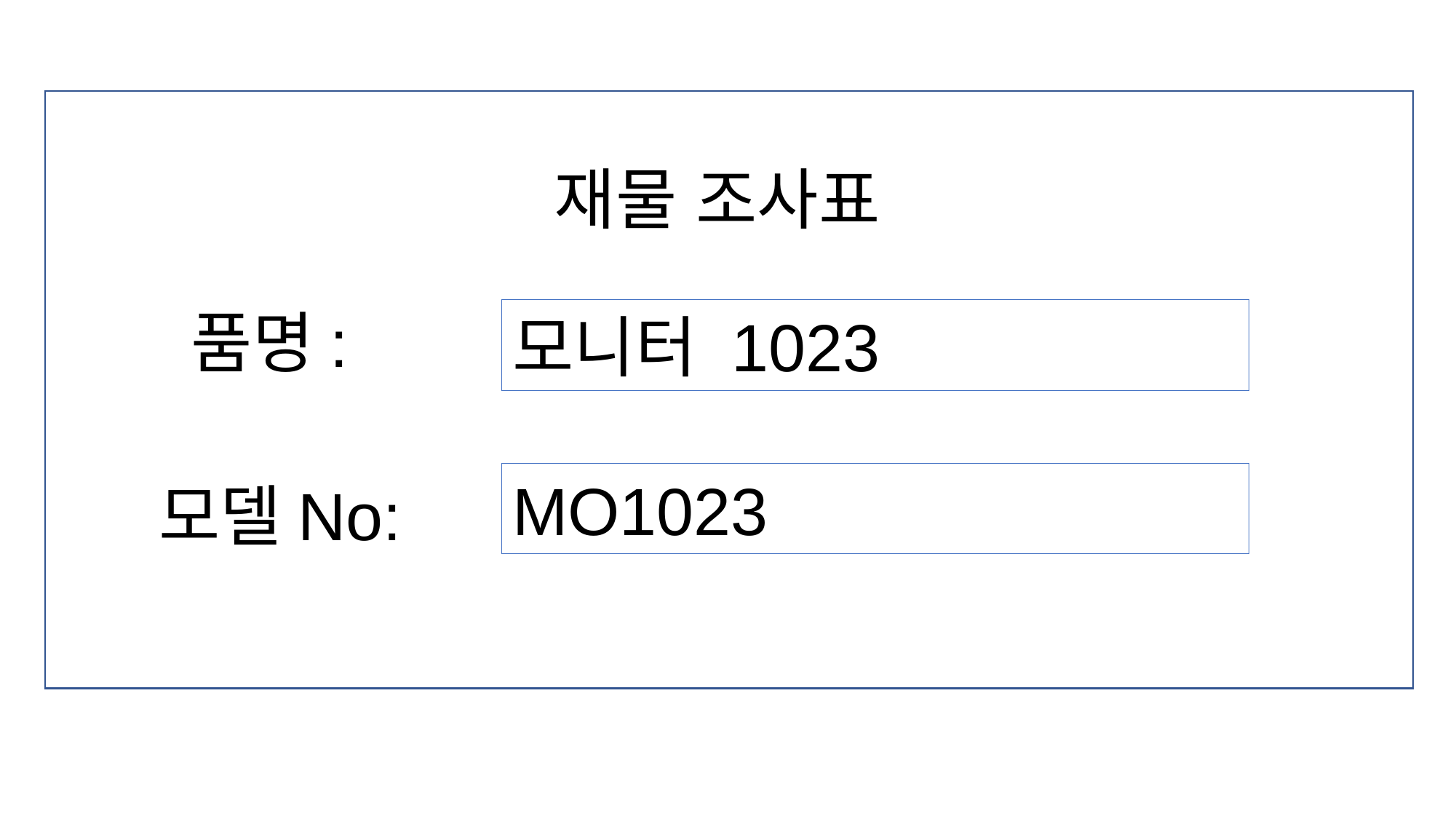

재물 조사표
품명:
모니터 1023
MO1023
모델No: